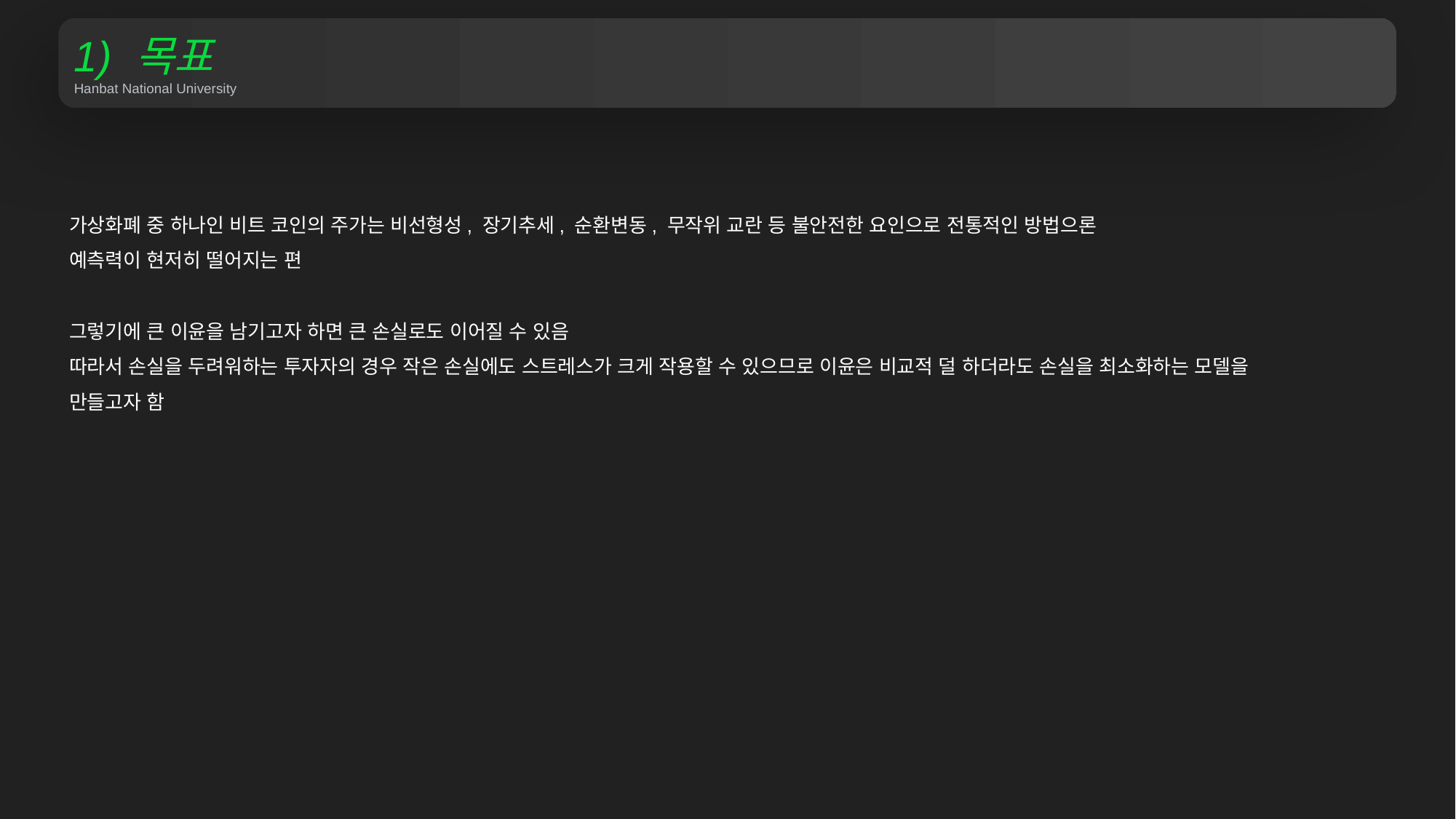

목표
Hanbat National University
가상화폐 중 하나인 비트 코인의 주가는 비선형성, 장기추세, 순환변동, 무작위 교란 등 불안전한 요인으로 전통적인 방법으론
예측력이 현저히 떨어지는 편

그렇기에 큰 이윤을 남기고자 하면 큰 손실로도 이어질 수 있음
따라서 손실을 두려워하는 투자자의 경우 작은 손실에도 스트레스가 크게 작용할 수 있으므로 이윤은 비교적 덜 하더라도 손실을 최소화하는 모델을
만들고자 함